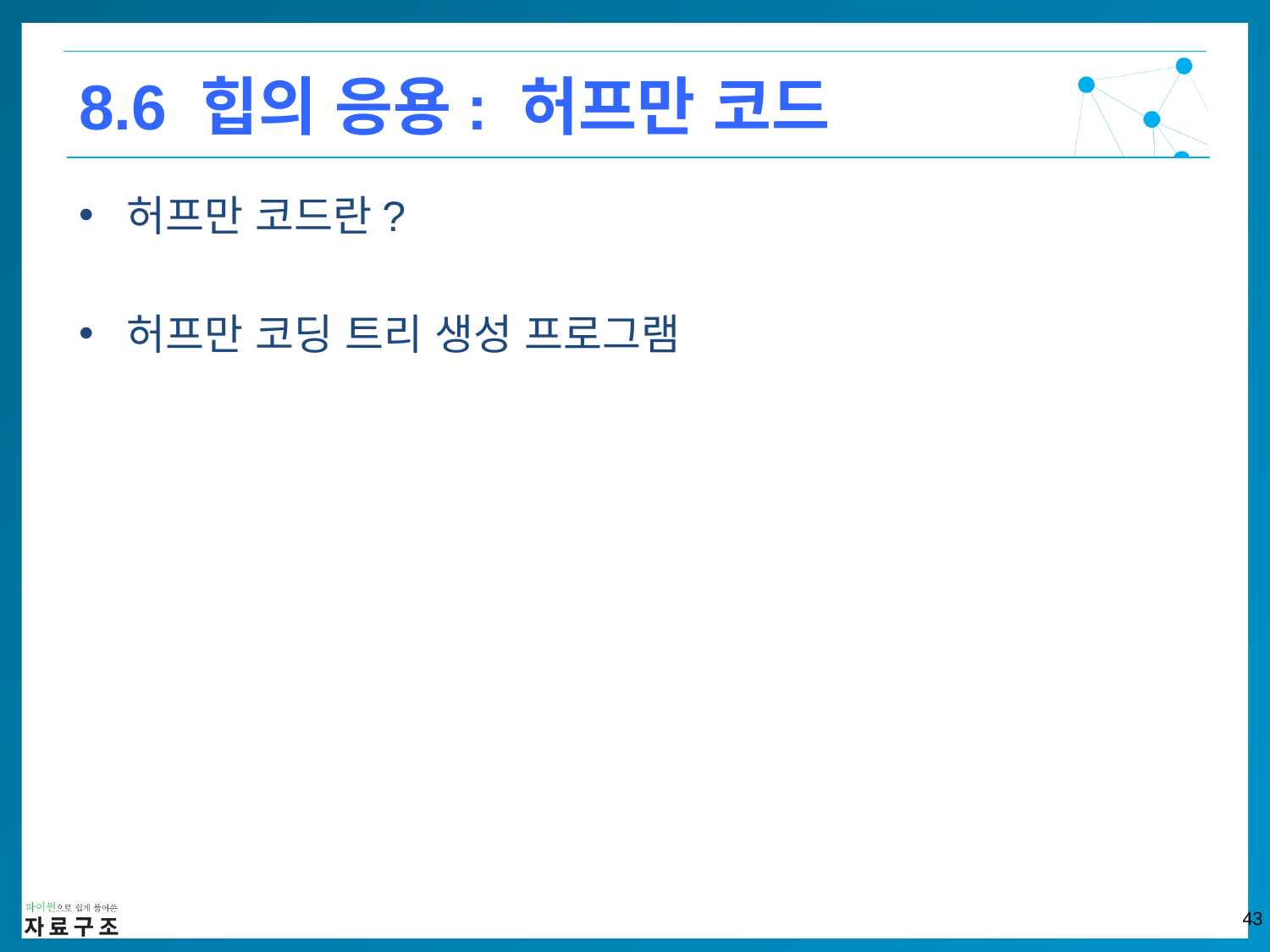

8.6 힙의 응용: 허프만 코드
허프만 코드란?

허프만 코딩 트리 생성 프로그램